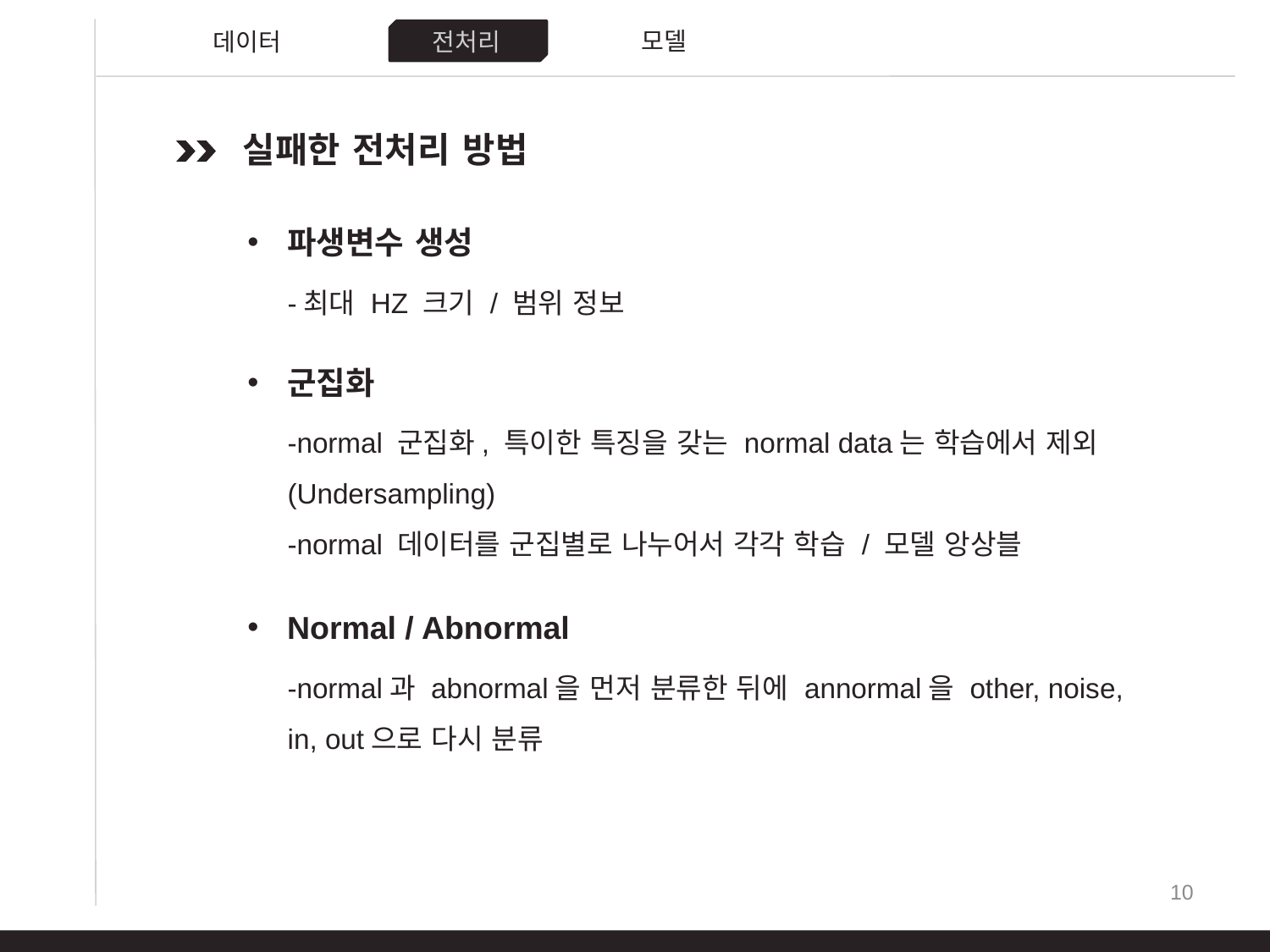

모델
데이터
전처리

실패한 전처리 방법

파생변수 생성
-최대 HZ 크기 / 범위 정보
군집화
-normal 군집화, 특이한 특징을 갖는 normal data는 학습에서 제외(Undersampling)
-normal 데이터를 군집별로 나누어서 각각 학습 / 모델 앙상블
Normal / Abnormal
-normal과 abnormal을 먼저 분류한 뒤에 annormal을 other, noise, in, out으로 다시 분류
10